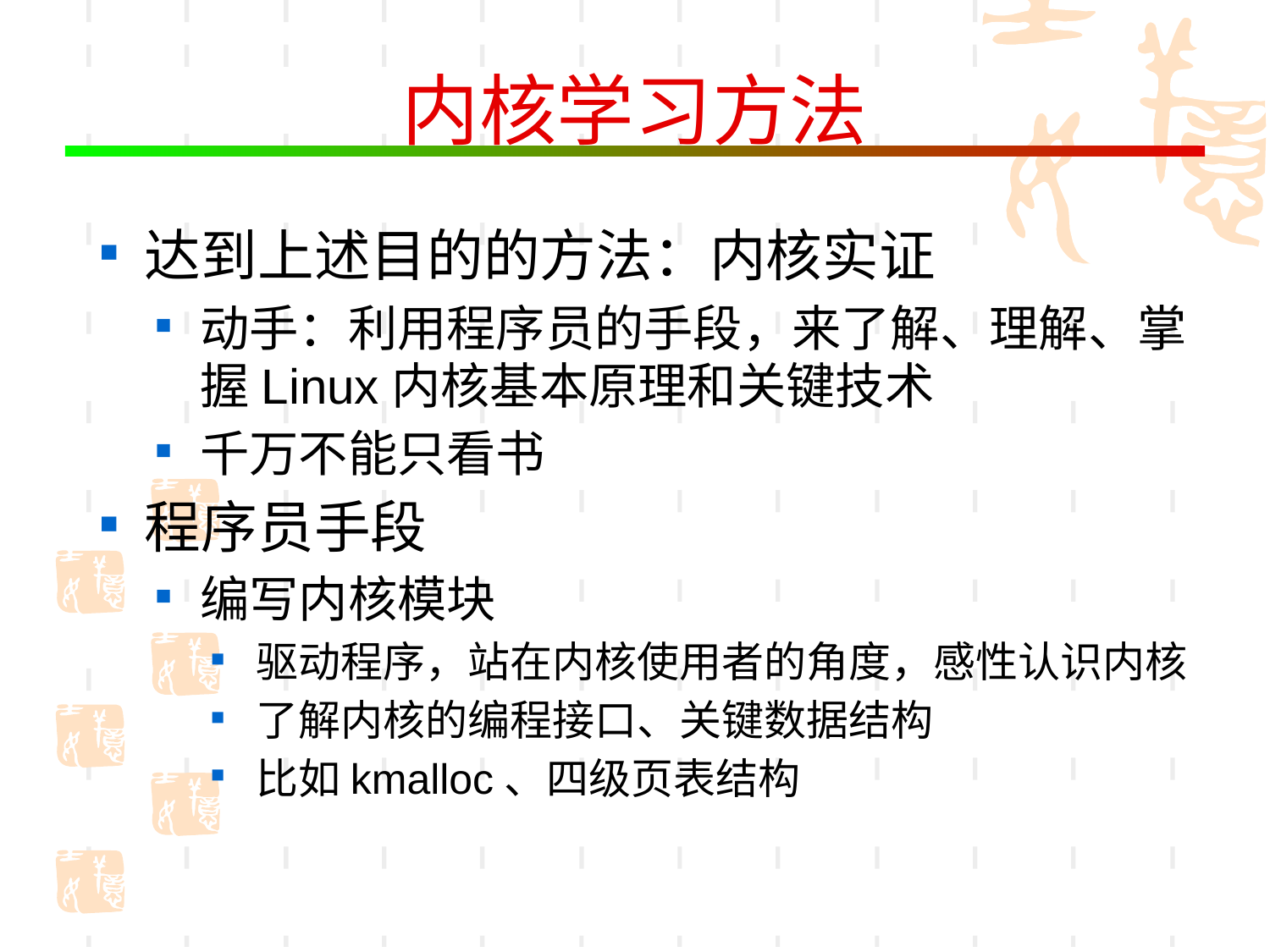

# 内核学习方法
达到上述目的的方法：内核实证
动手：利用程序员的手段，来了解、理解、掌握Linux内核基本原理和关键技术
千万不能只看书
程序员手段
编写内核模块
驱动程序，站在内核使用者的角度，感性认识内核
了解内核的编程接口、关键数据结构
比如kmalloc、四级页表结构